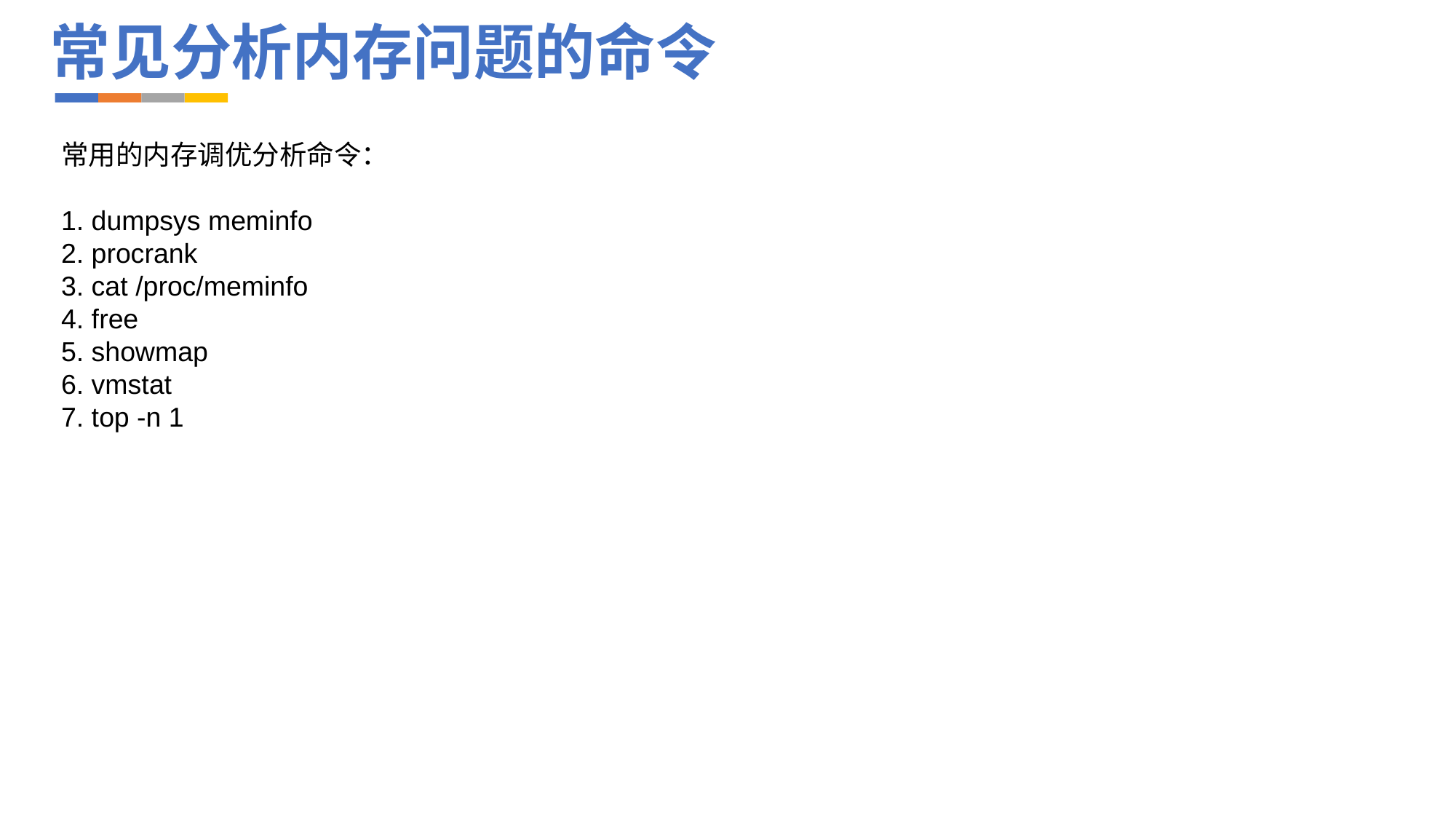

# 常见分析内存问题的命令
常用的内存调优分析命令：

1. dumpsys meminfo
2. procrank
3. cat /proc/meminfo
4. free
5. showmap
6. vmstat
7. top -n 1